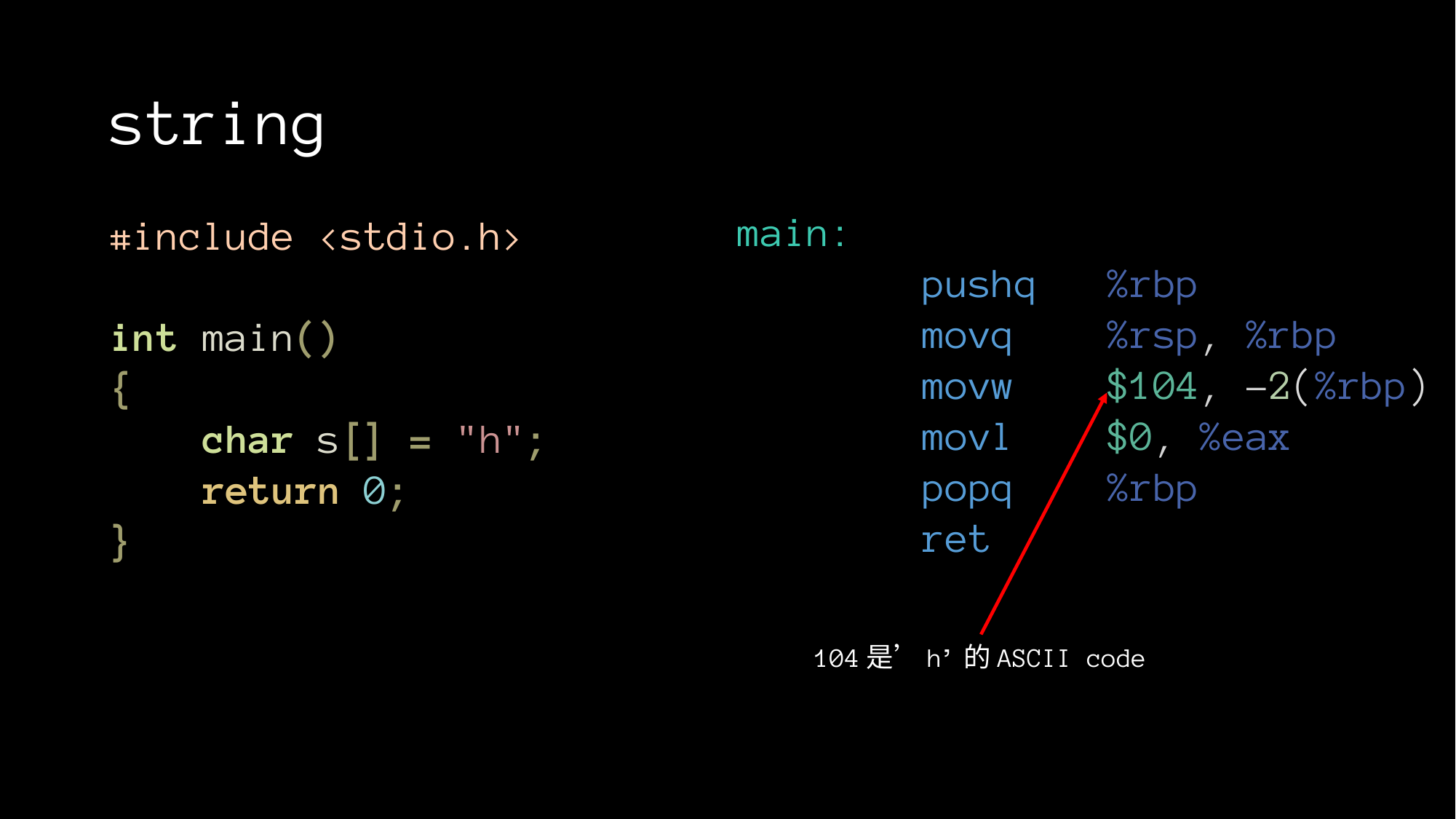

# string
main:
        pushq   %rbp
        movq    %rsp, %rbp
        movw    $104, -2(%rbp)
        movl    $0, %eax
        popq    %rbp
        ret
#include <stdio.h>

int main()
{
    char s[] = "h";
    return 0;
}
104是’h’的ASCII code